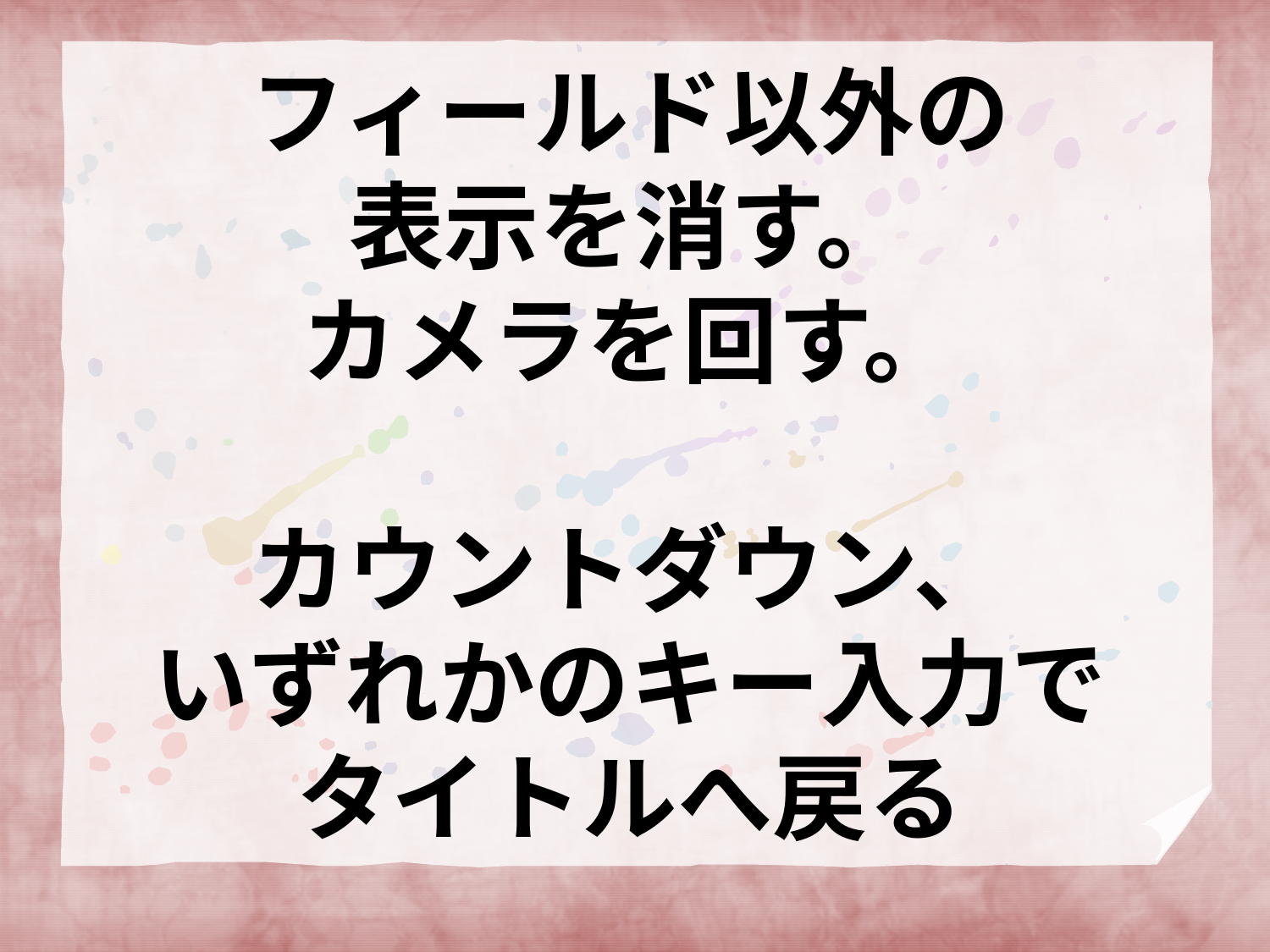

フィールド以外の
表示を消す。
カメラを回す。

カウントダウン、
いずれかのキー入力で
タイトルへ戻る